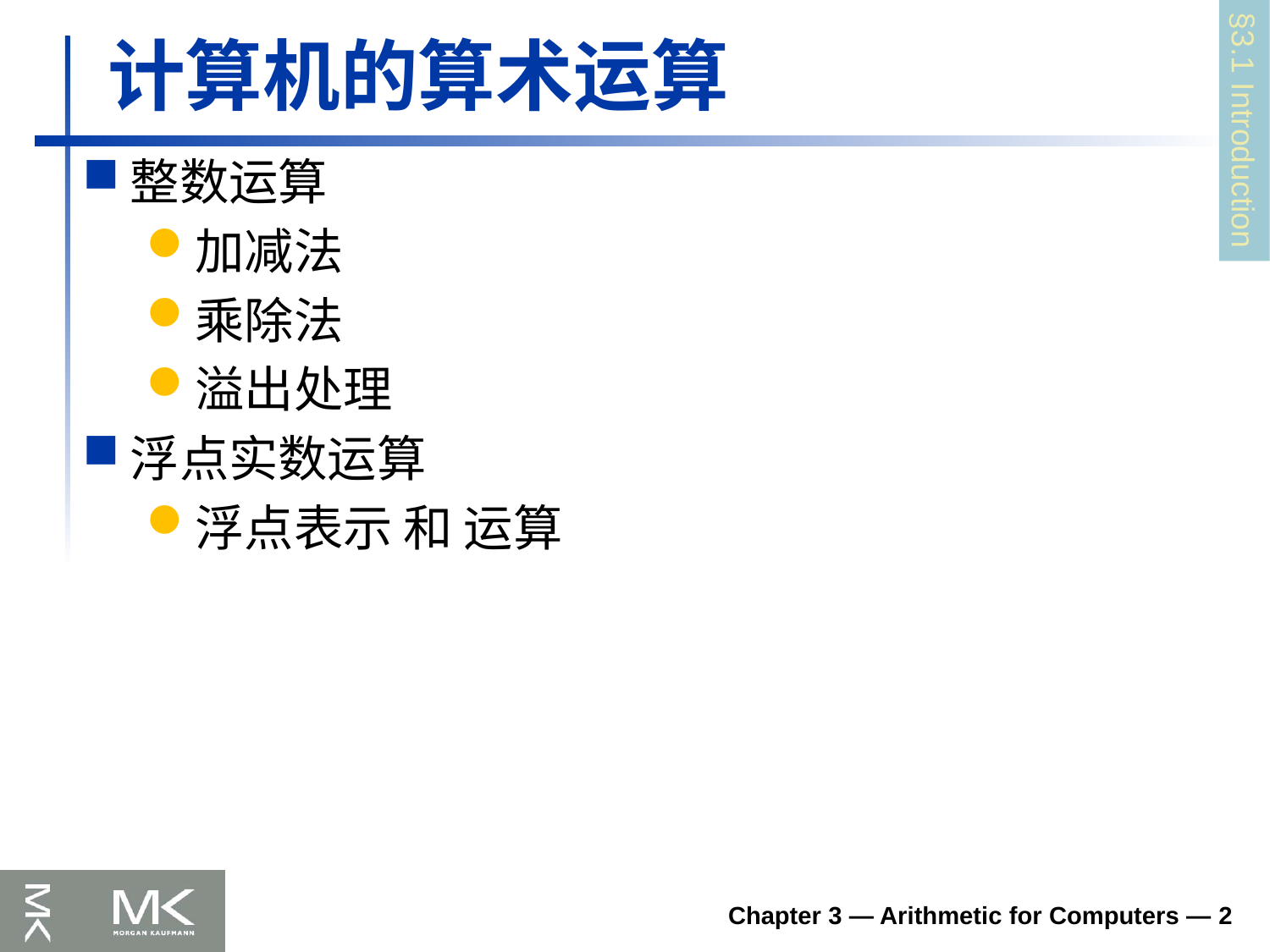

# 计算机的算术运算
§3.1 Introduction
整数运算
加减法
乘除法
溢出处理
浮点实数运算
浮点表示 和 运算
Chapter 3 — Arithmetic for Computers — 2